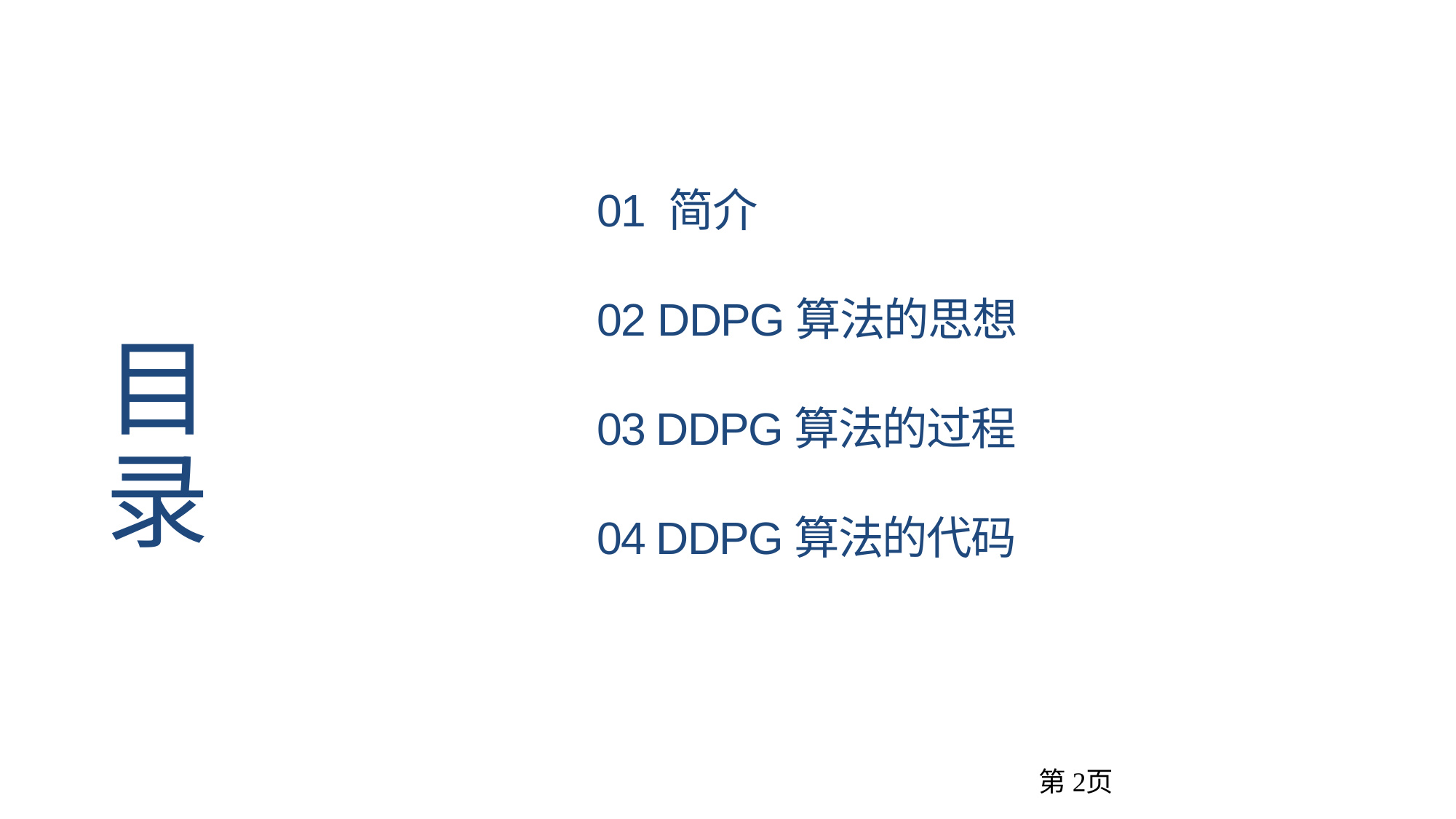

01 简介

02 DDPG算法的思想

03 DDPG算法的过程

04 DDPG算法的代码

目 录

第2页